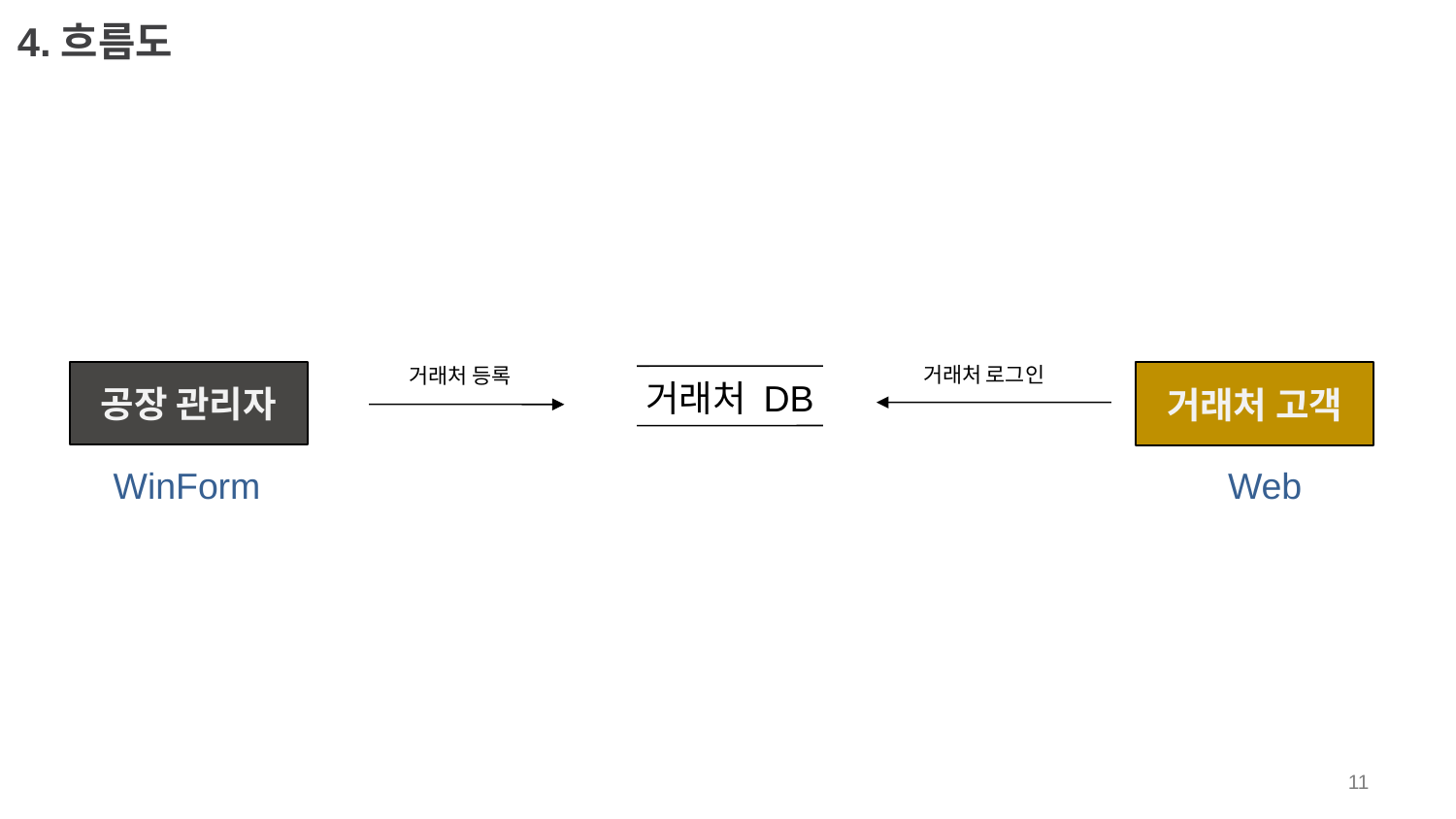

4.흐름도
거래처 로그인
거래처 등록
공장 관리자
거래처 고객
거래처 DB
Web
WinForm
11